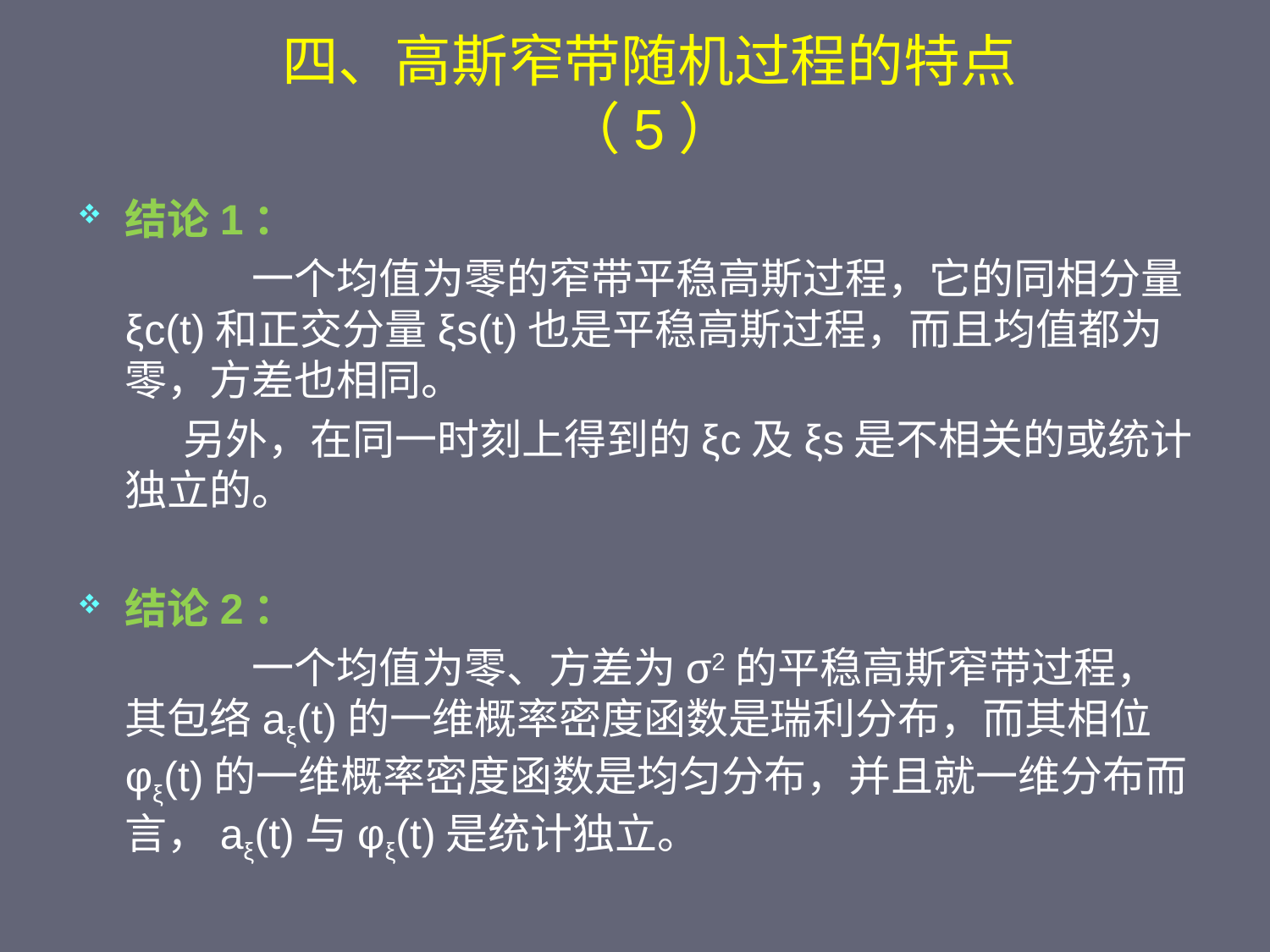

# 四、高斯窄带随机过程的特点（5）
结论1：
		一个均值为零的窄带平稳高斯过程，它的同相分量ξc(t)和正交分量ξs(t)也是平稳高斯过程，而且均值都为零，方差也相同。
	     另外，在同一时刻上得到的ξc及ξs是不相关的或统计独立的。

结论2：
		一个均值为零、方差为σ2的平稳高斯窄带过程，其包络aξ(t)的一维概率密度函数是瑞利分布，而其相位φξ(t)的一维概率密度函数是均匀分布，并且就一维分布而言，aξ(t)与φξ(t)是统计独立。